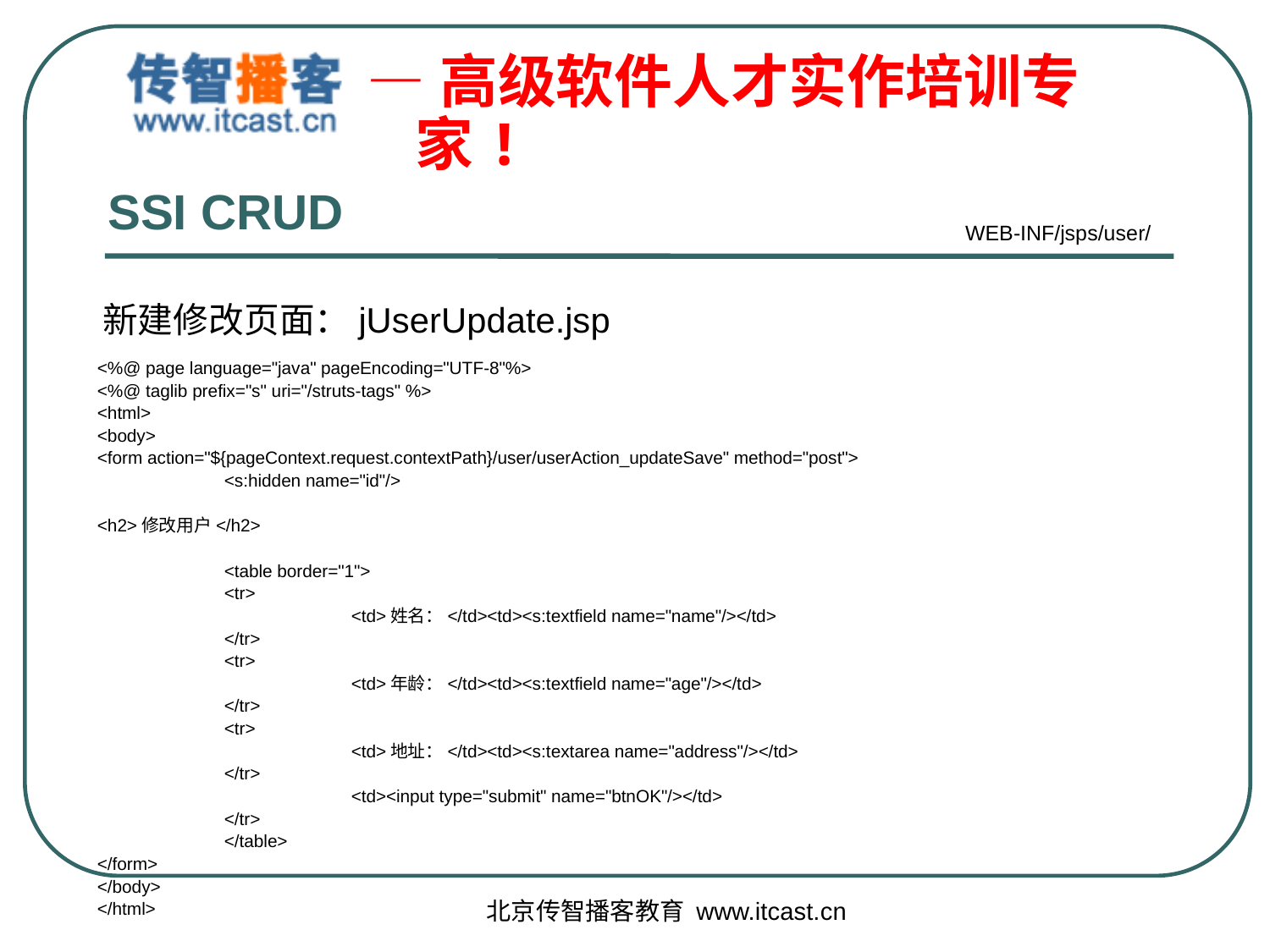

# SSI CRUD
WEB-INF/jsps/user/
新建修改页面：jUserUpdate.jsp
<%@ page language="java" pageEncoding="UTF-8"%>
<%@ taglib prefix="s" uri="/struts-tags" %>
<html>
<body>
<form action="${pageContext.request.contextPath}/user/userAction_updateSave" method="post">
	<s:hidden name="id"/>

<h2>修改用户</h2>

	<table border="1">
	<tr>
		<td>姓名：</td><td><s:textfield name="name"/></td>
	</tr>
	<tr>
		<td>年龄：</td><td><s:textfield name="age"/></td>
	</tr>
	<tr>
		<td>地址：</td><td><s:textarea name="address"/></td>
	</tr>
		<td><input type="submit" name="btnOK"/></td>
	</tr>
	</table>
</form>
</body>
</html>
北京传智播客教育 www.itcast.cn